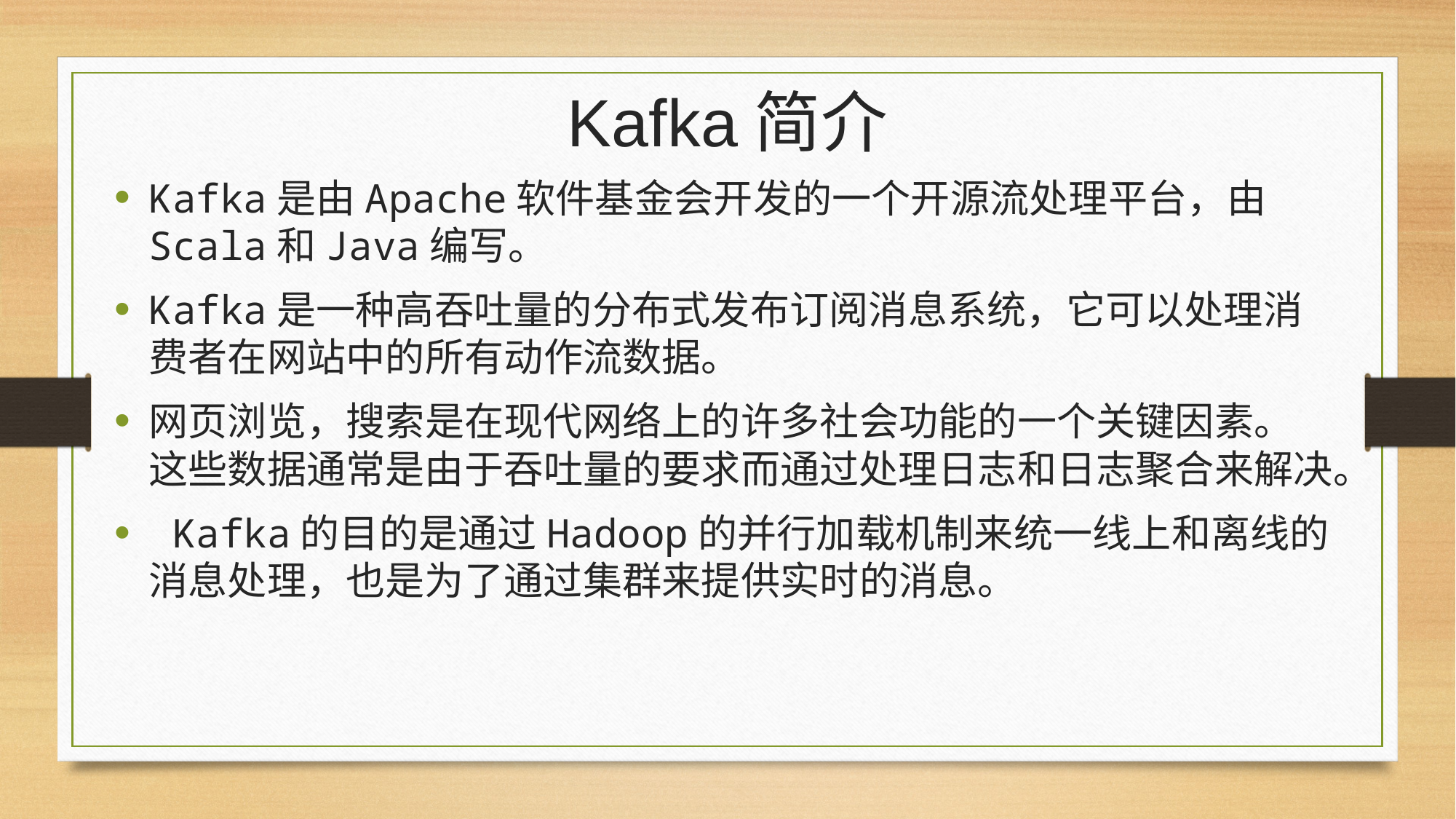

# Kafka简介
Kafka是由Apache软件基金会开发的一个开源流处理平台，由Scala和Java编写。
Kafka是一种高吞吐量的分布式发布订阅消息系统，它可以处理消费者在网站中的所有动作流数据。
网页浏览，搜索是在现代网络上的许多社会功能的一个关键因素。 这些数据通常是由于吞吐量的要求而通过处理日志和日志聚合来解决。
 Kafka的目的是通过Hadoop的并行加载机制来统一线上和离线的消息处理，也是为了通过集群来提供实时的消息。